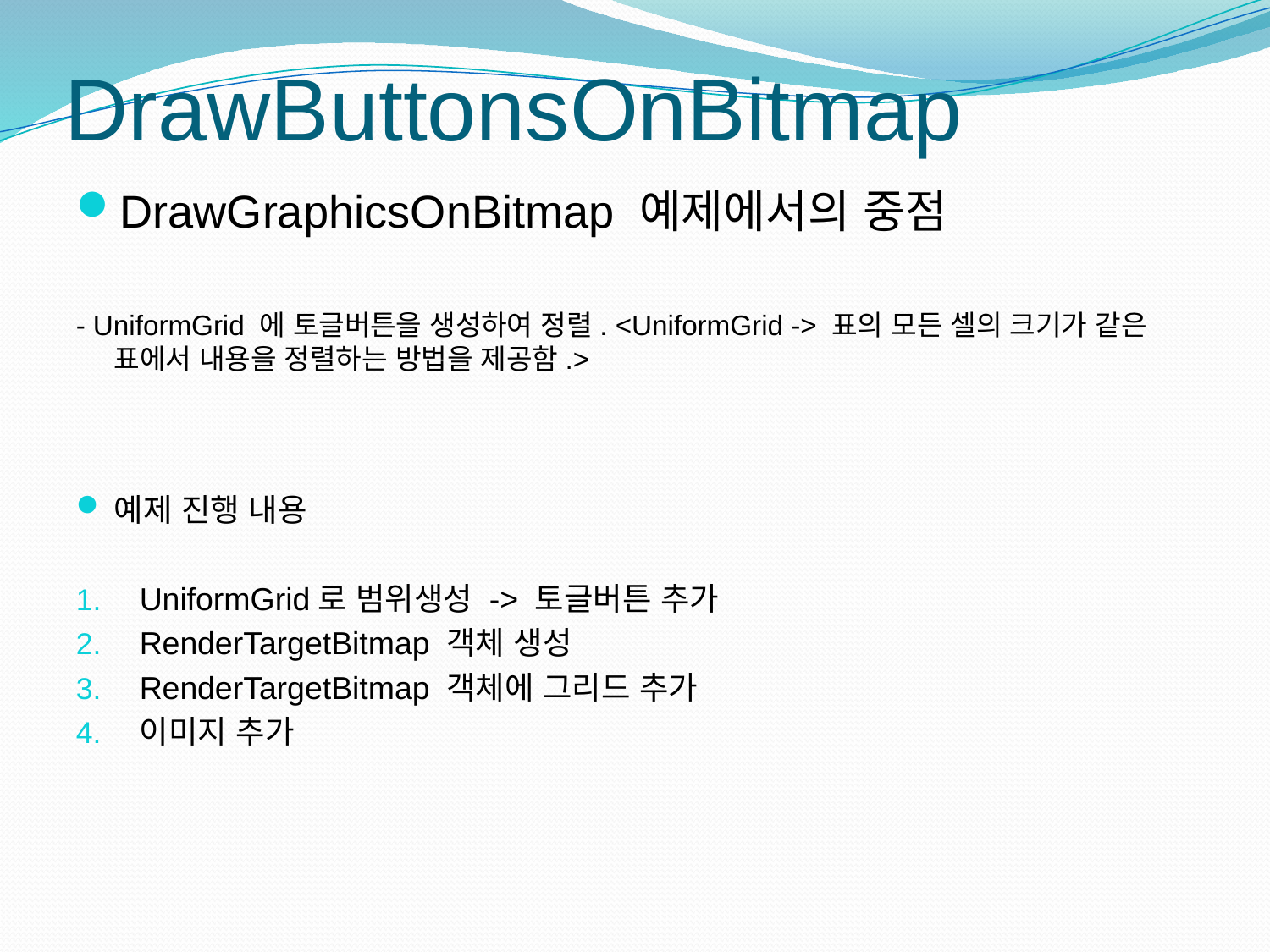

# DrawButtonsOnBitmap
DrawGraphicsOnBitmap 예제에서의 중점

- UniformGrid 에 토글버튼을 생성하여 정렬. <UniformGrid -> 표의 모든 셀의 크기가 같은 표에서 내용을 정렬하는 방법을 제공함.>

예제 진행 내용

UniformGrid로 범위생성 -> 토글버튼 추가
RenderTargetBitmap 객체 생성
RenderTargetBitmap 객체에 그리드 추가
이미지 추가